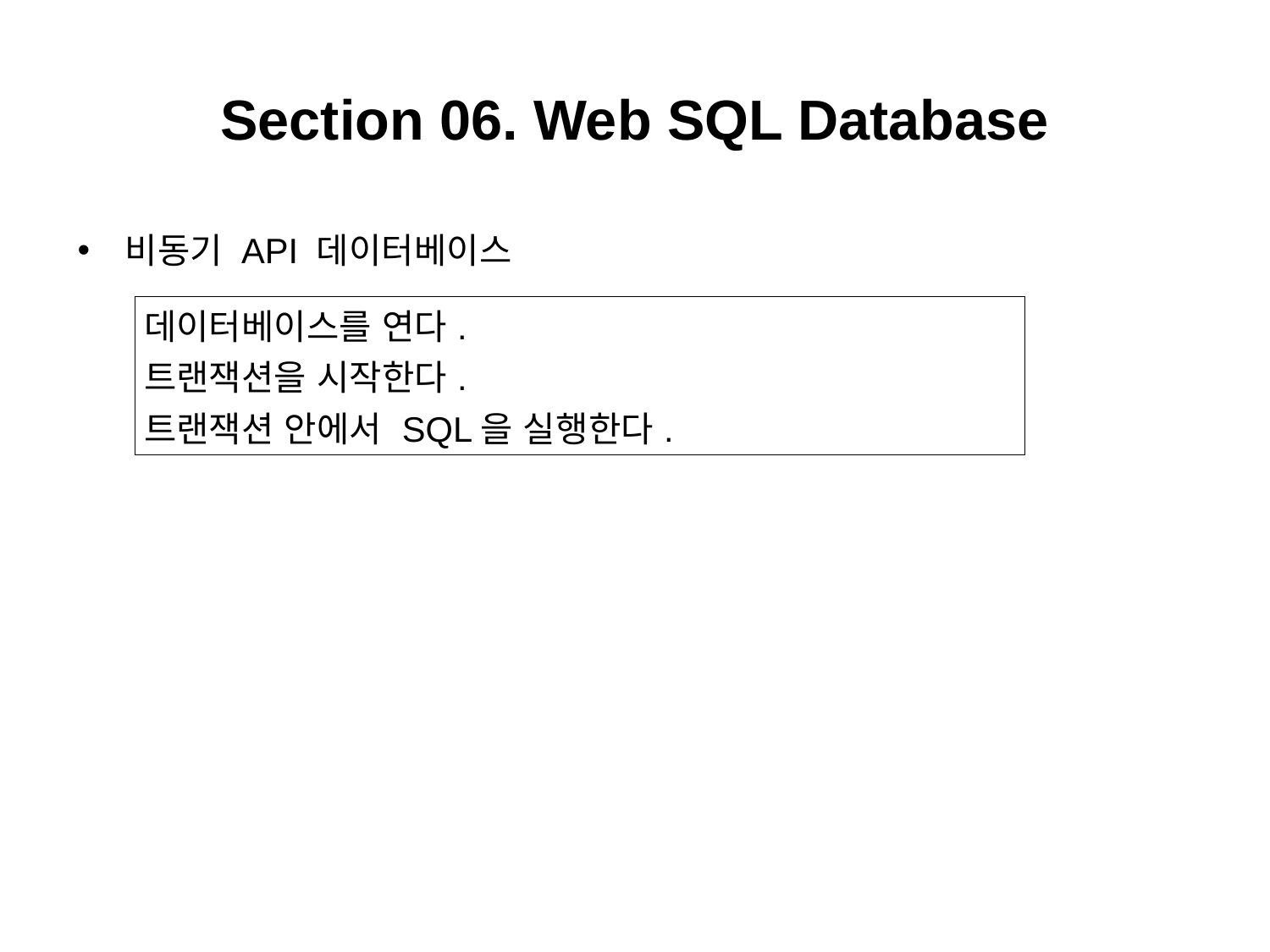

# Section 06. Web SQL Database
비동기 API 데이터베이스

| 데이터베이스를 연다. 트랜잭션을 시작한다. 트랜잭션 안에서 SQL을 실행한다. |
| --- |